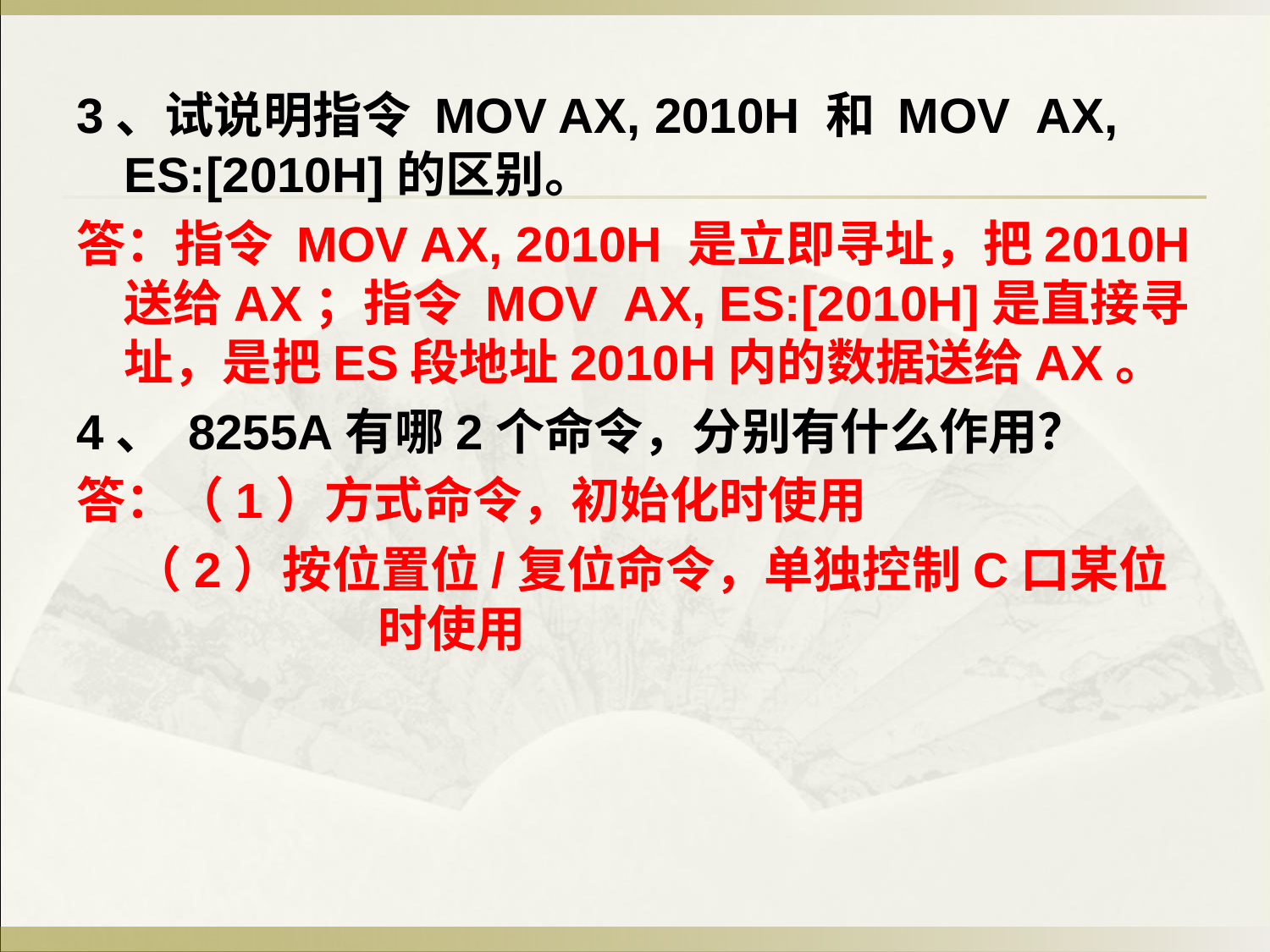

3、试说明指令 MOV AX, 2010H 和 MOV  AX, ES:[2010H]的区别。
答：指令 MOV AX, 2010H 是立即寻址，把2010H送给AX；指令 MOV  AX, ES:[2010H]是直接寻址，是把ES段地址2010H内的数据送给AX。
4、 8255A有哪2个命令，分别有什么作用？
答：（1）方式命令，初始化时使用
    （2）按位置位/复位命令，单独控制C口某位		时使用